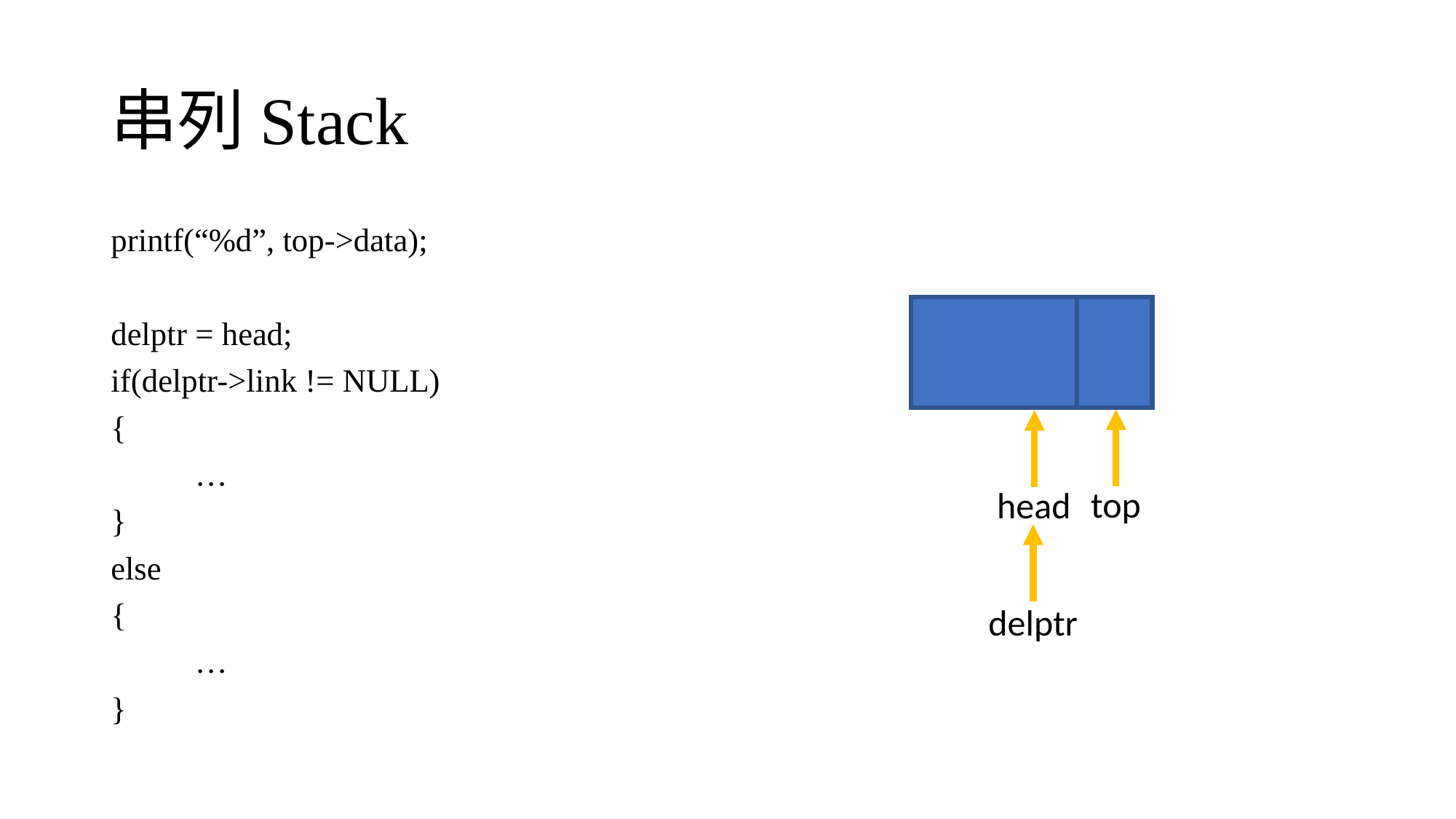

# 串列Stack
printf(“%d”, top->data);

delptr = head;
if(delptr->link != NULL)
{
	…
}
else
{
	…
}

top
head
delptr